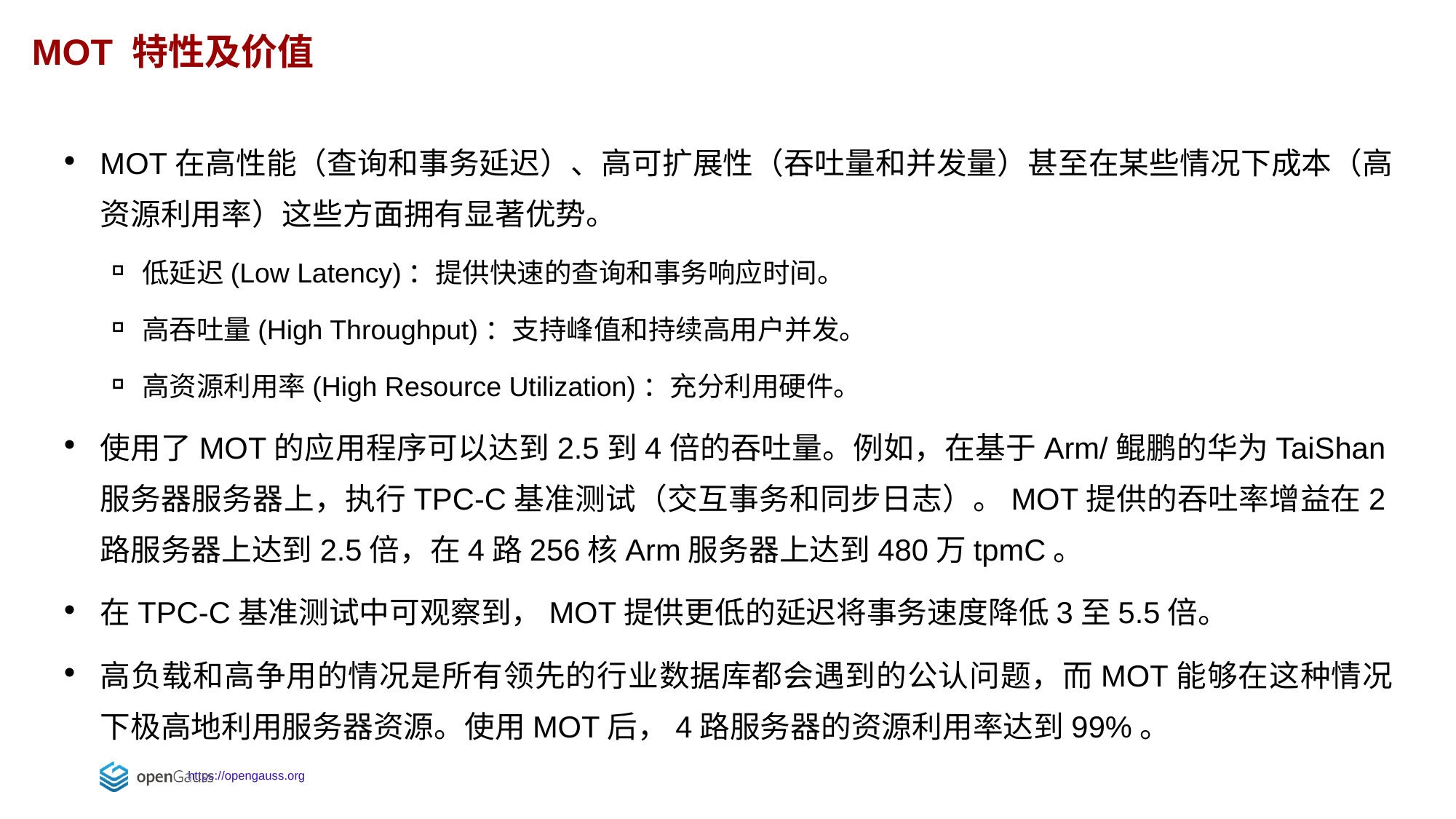

MOT 特性及价值
MOT在高性能（查询和事务延迟）、高可扩展性（吞吐量和并发量）甚至在某些情况下成本（高资源利用率）这些方面拥有显著优势。
低延迟(Low Latency)：提供快速的查询和事务响应时间。
高吞吐量(High Throughput)：支持峰值和持续高用户并发。
高资源利用率(High Resource Utilization)：充分利用硬件。
使用了MOT的应用程序可以达到2.5到4倍的吞吐量。例如，在基于Arm/鲲鹏的华为TaiShan服务器服务器上，执行TPC-C基准测试（交互事务和同步日志）。MOT提供的吞吐率增益在2路服务器上达到2.5倍，在4路256核Arm服务器上达到480万tpmC。
在TPC-C基准测试中可观察到，MOT提供更低的延迟将事务速度降低3至5.5倍。
高负载和高争用的情况是所有领先的行业数据库都会遇到的公认问题，而MOT能够在这种情况下极高地利用服务器资源。使用MOT后，4路服务器的资源利用率达到99%。